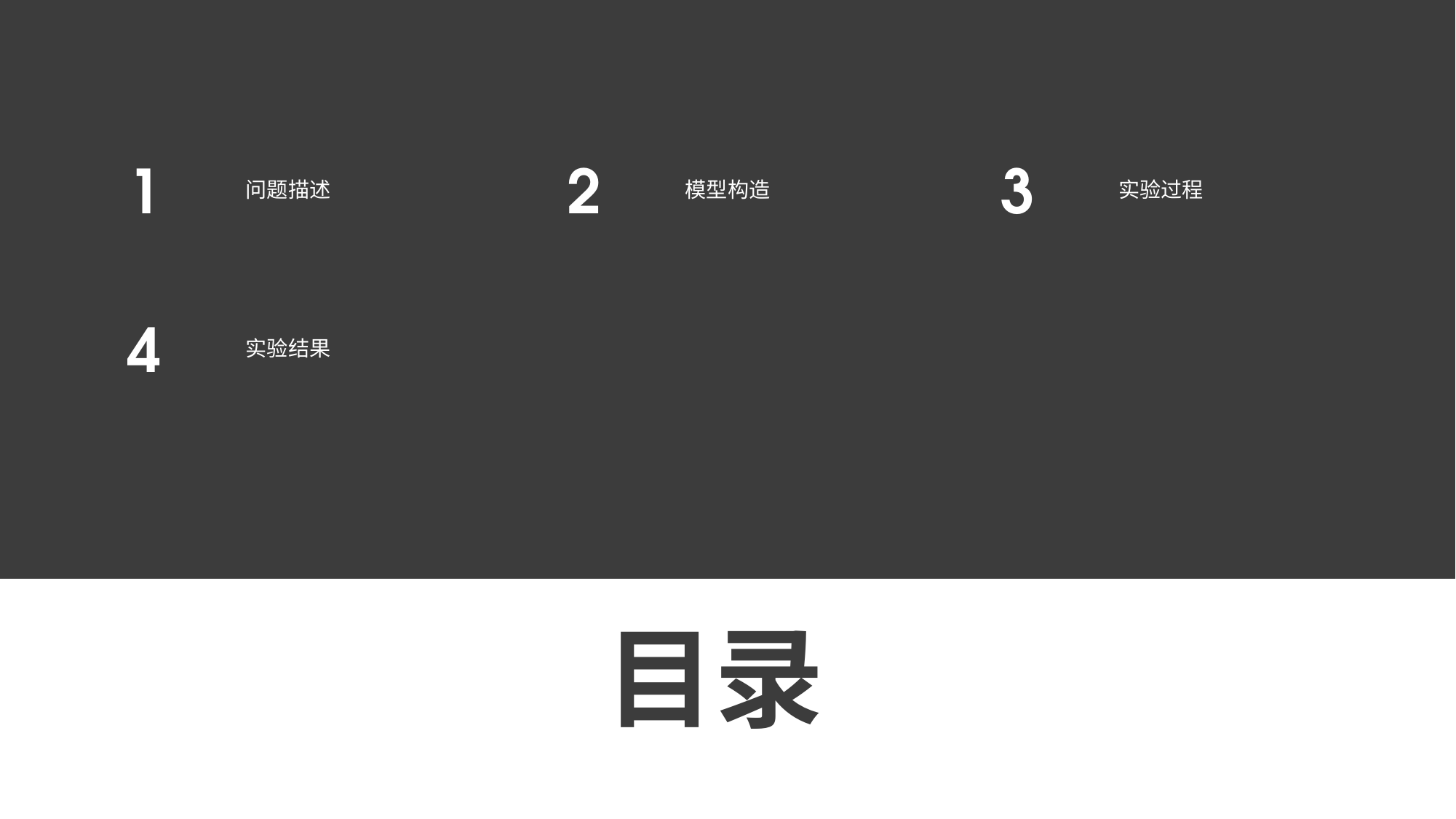

1
2
3
问题描述
模型构造
实验过程
4
实验结果
目录